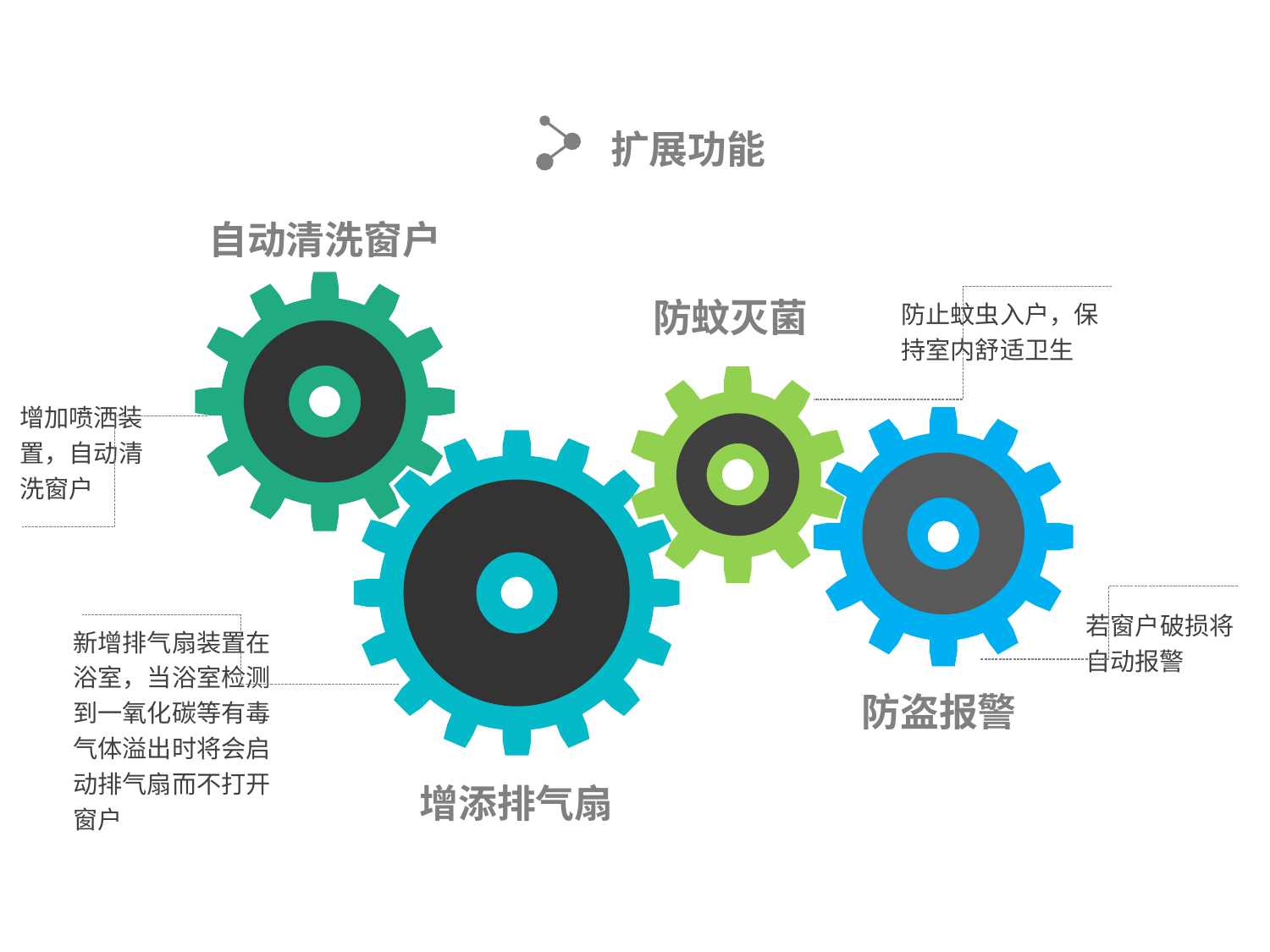

扩展功能
自动清洗窗户

防蚊灭菌
防止蚊虫入户，保持室内舒适卫生

增加喷洒装置，自动清洗窗户

若窗户破损将自动报警
新增排气扇装置在浴室，当浴室检测到一氧化碳等有毒气体溢出时将会启动排气扇而不打开窗户
防盗报警
增添排气扇